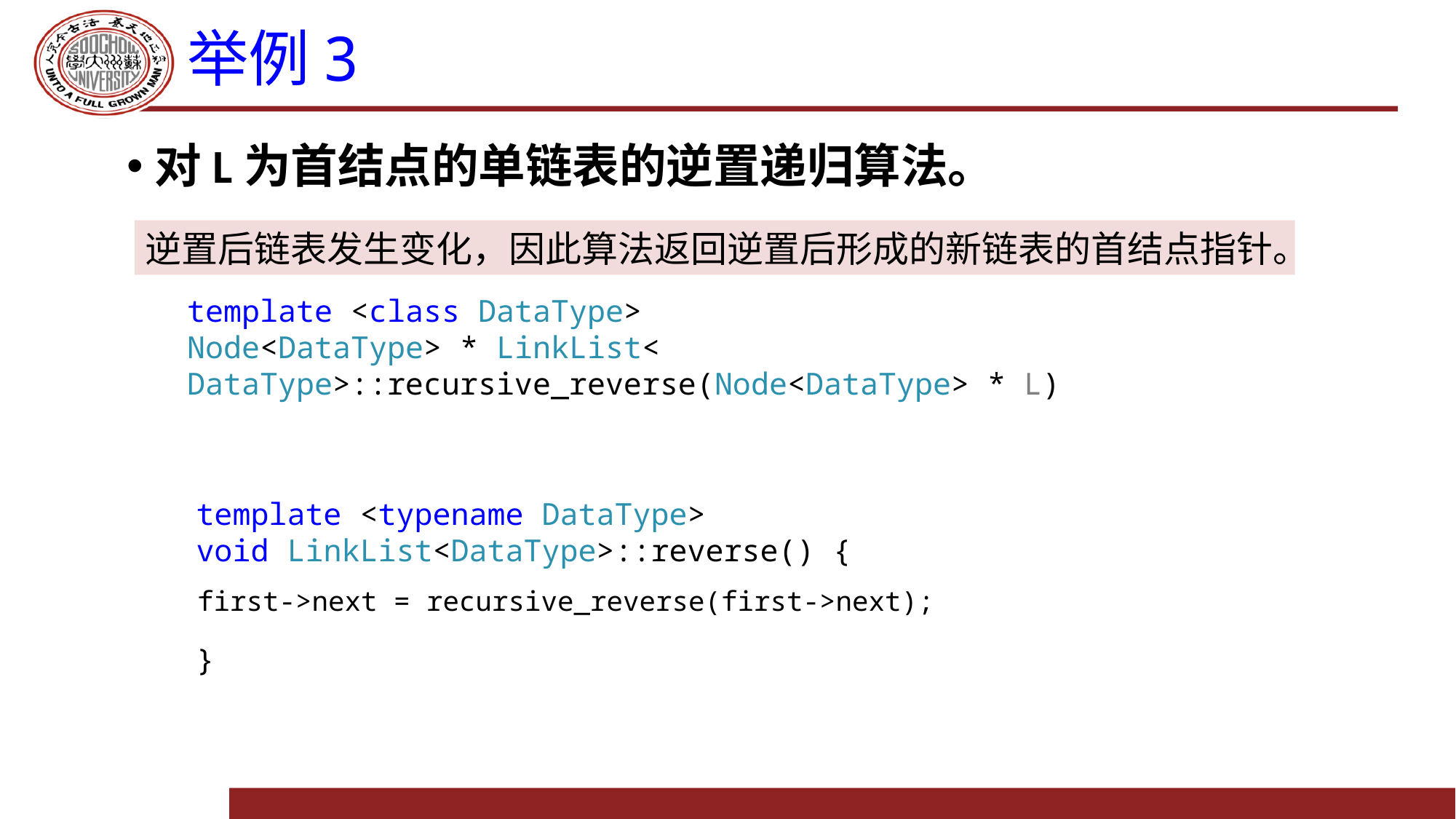

# 举例3
对L为首结点的单链表的逆置递归算法。
逆置后链表发生变化，因此算法返回逆置后形成的新链表的首结点指针。
template <class DataType>
Node<DataType> * LinkList<  DataType>::recursive_reverse(Node<DataType> * L)
template <typename DataType>
void LinkList<DataType>::reverse() {

}
first->next = recursive_reverse(first->next);